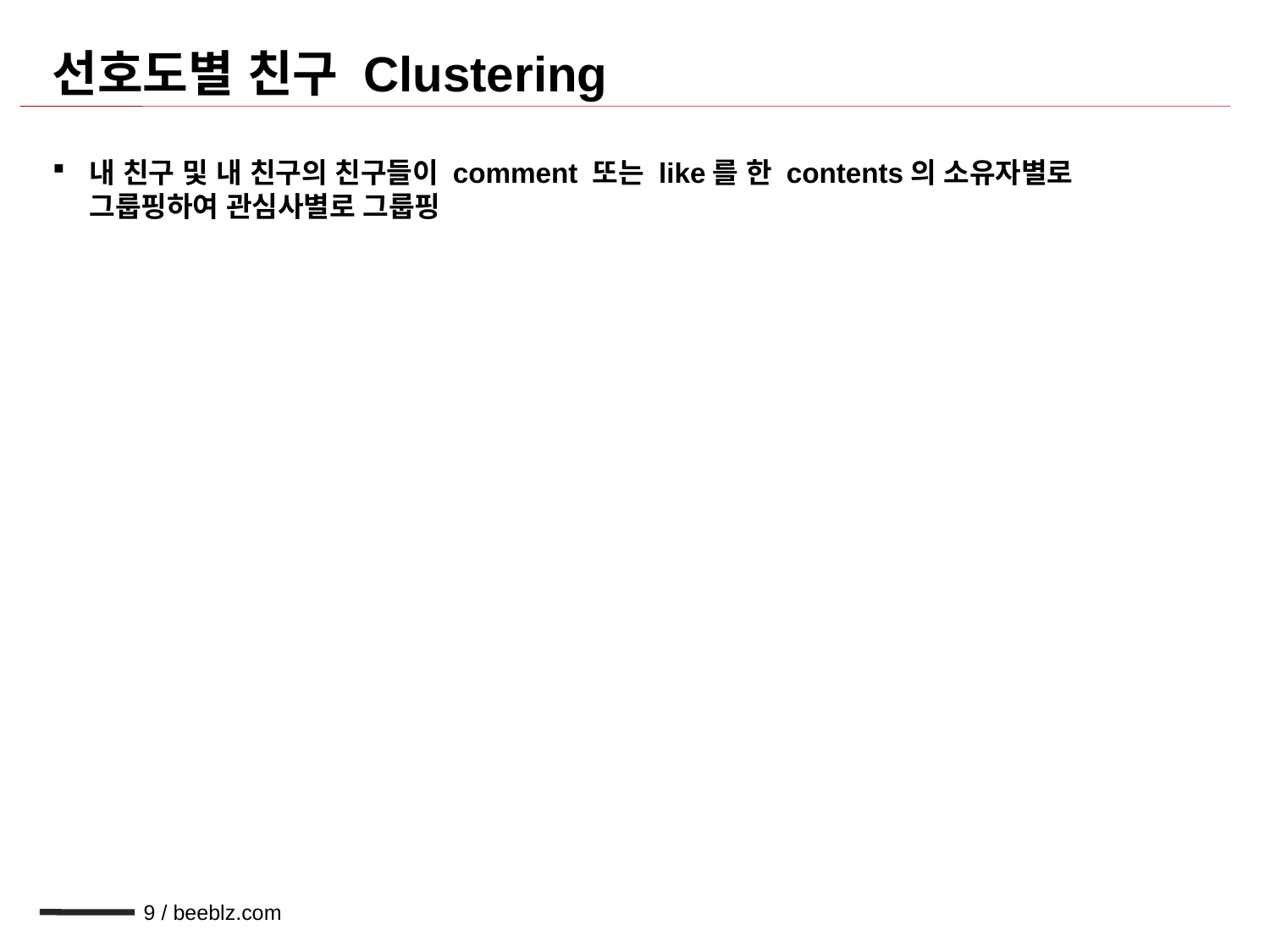

# 선호도별 친구 Clustering
내 친구 및 내 친구의 친구들이 comment 또는 like를 한 contents의 소유자별로 그룹핑하여 관심사별로 그룹핑